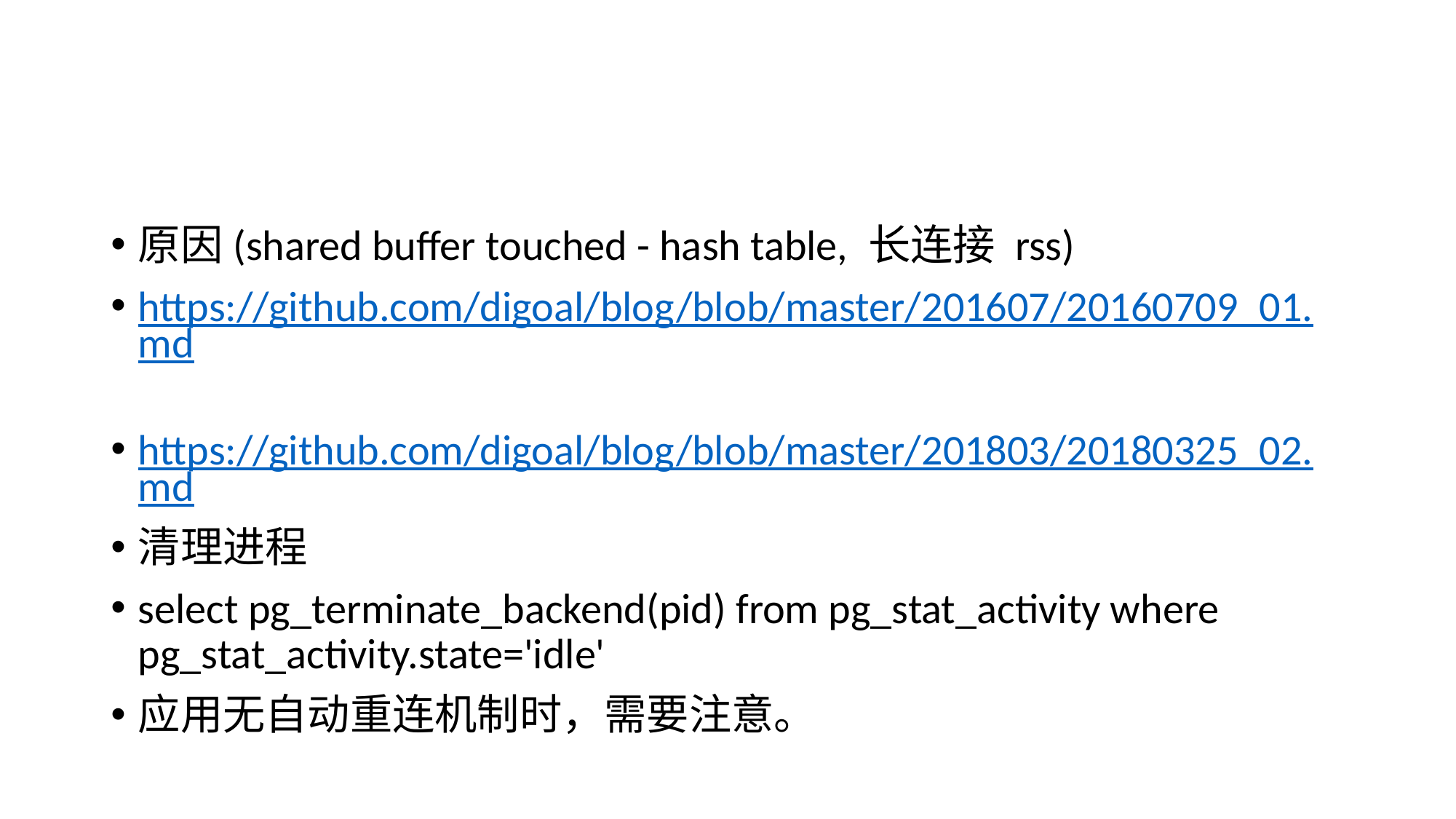

#
原因(shared buffer touched - hash table, 长连接 rss)
https://github.com/digoal/blog/blob/master/201607/20160709_01.md
https://github.com/digoal/blog/blob/master/201803/20180325_02.md
清理进程
select pg_terminate_backend(pid) from pg_stat_activity where pg_stat_activity.state='idle'
应用无自动重连机制时，需要注意。